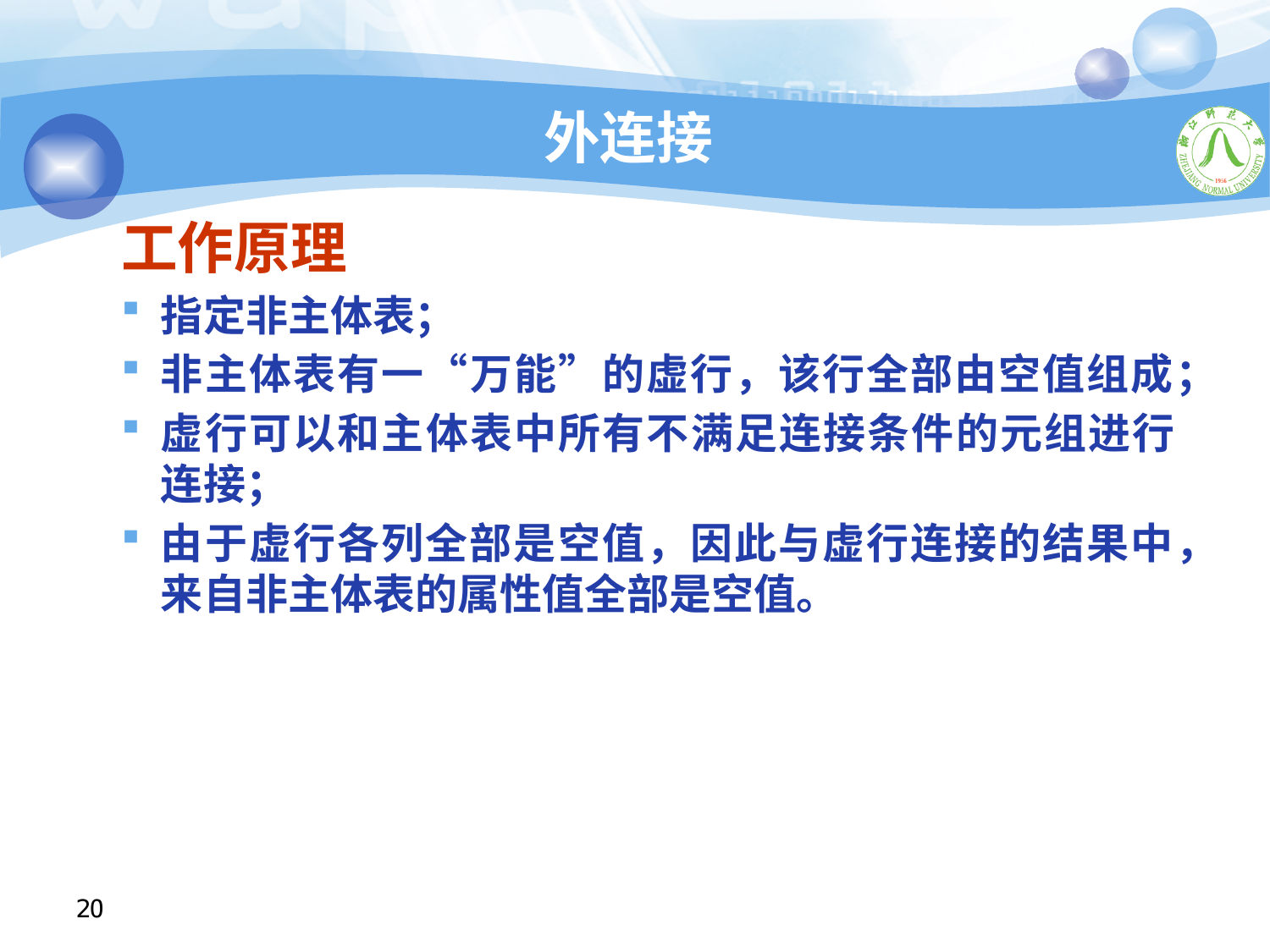

# 外连接
工作原理：
指定非主体表；
非主体表有一“万能”的虚行，该行全部由空值组成；
虚行可以和主体表中所有不满足连接条件的元组进行连接；
由于虚行各列全部是空值，因此与虚行连接的结果中，来自非主体表的属性值全部是空值。
20